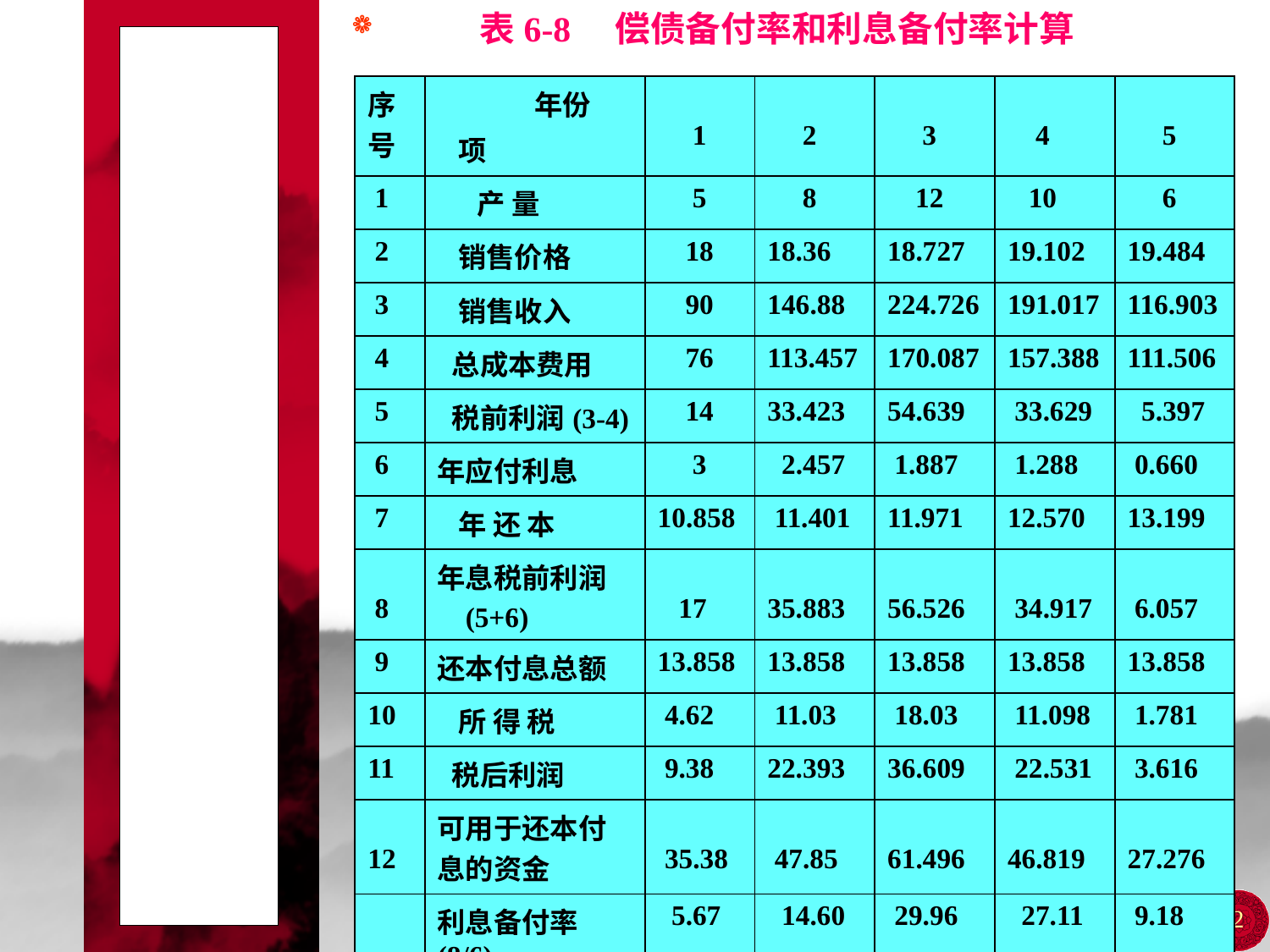

表6-8    偿债备付率和利息备付率计算

# 第四节    项目的偿债能力分析
| 序号 | 年份 项 | 1 | 2 | 3 | 4 | 5 |
| --- | --- | --- | --- | --- | --- | --- |
| 1 | 产 量 | 5 | 8 | 12 | 10 | 6 |
| 2 | 销售价格 | 18 | 18.36 | 18.727 | 19.102 | 19.484 |
| 3 | 销售收入 | 90 | 146.88 | 224.726 | 191.017 | 116.903 |
| 4 | 总成本费用 | 76 | 113.457 | 170.087 | 157.388 | 111.506 |
| 5 | 税前利润(3-4) | 14 | 33.423 | 54.639 | 33.629 | 5.397 |
| 6 | 年应付利息 | 3 | 2.457 | 1.887 | 1.288 | 0.660 |
| 7 | 年 还 本 | 10.858 | 11.401 | 11.971 | 12.570 | 13.199 |
| 8 | 年息税前利润 (5+6) | 17 | 35.883 | 56.526 | 34.917 | 6.057 |
| 9 | 还本付息总额 | 13.858 | 13.858 | 13.858 | 13.858 | 13.858 |
| 10 | 所 得 税 | 4.62 | 11.03 | 18.03 | 11.098 | 1.781 |
| 11 | 税后利润 | 9.38 | 22.393 | 36.609 | 22.531 | 3.616 |
| 12 | 可用于还本付息的资金 | 35.38 | 47.85 | 61.496 | 46.819 | 27.276 |
|  | 利息备付率(8/6) | 5.67 | 14.60 | 29.96 | 27.11 | 9.18 |
|  | 偿债备付率(12/9) | 2.55 | 3.45 | 4.44 | 3.36 | 1.97 |
124